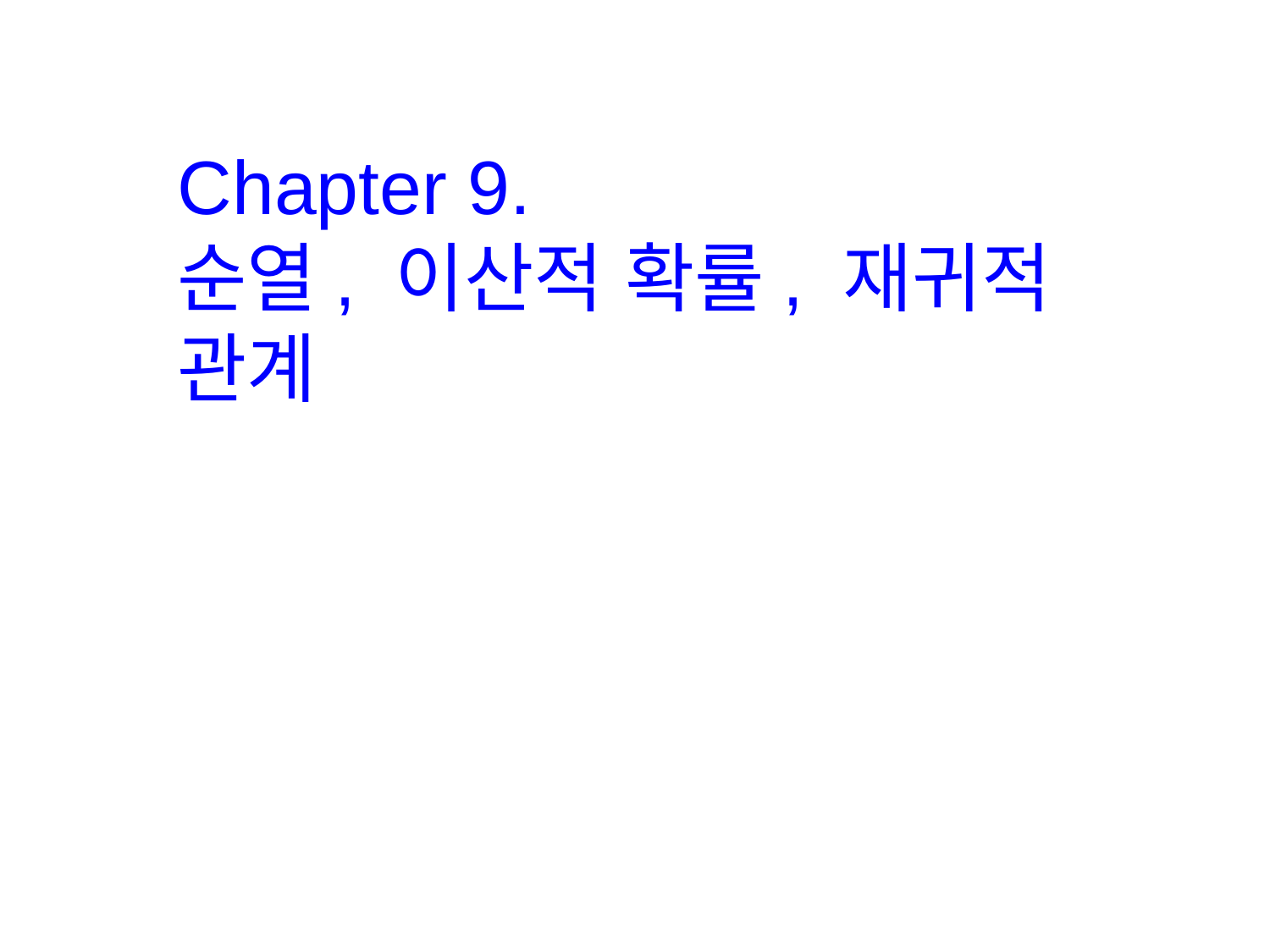

Chapter 9.
순열, 이산적 확률, 재귀적 관계